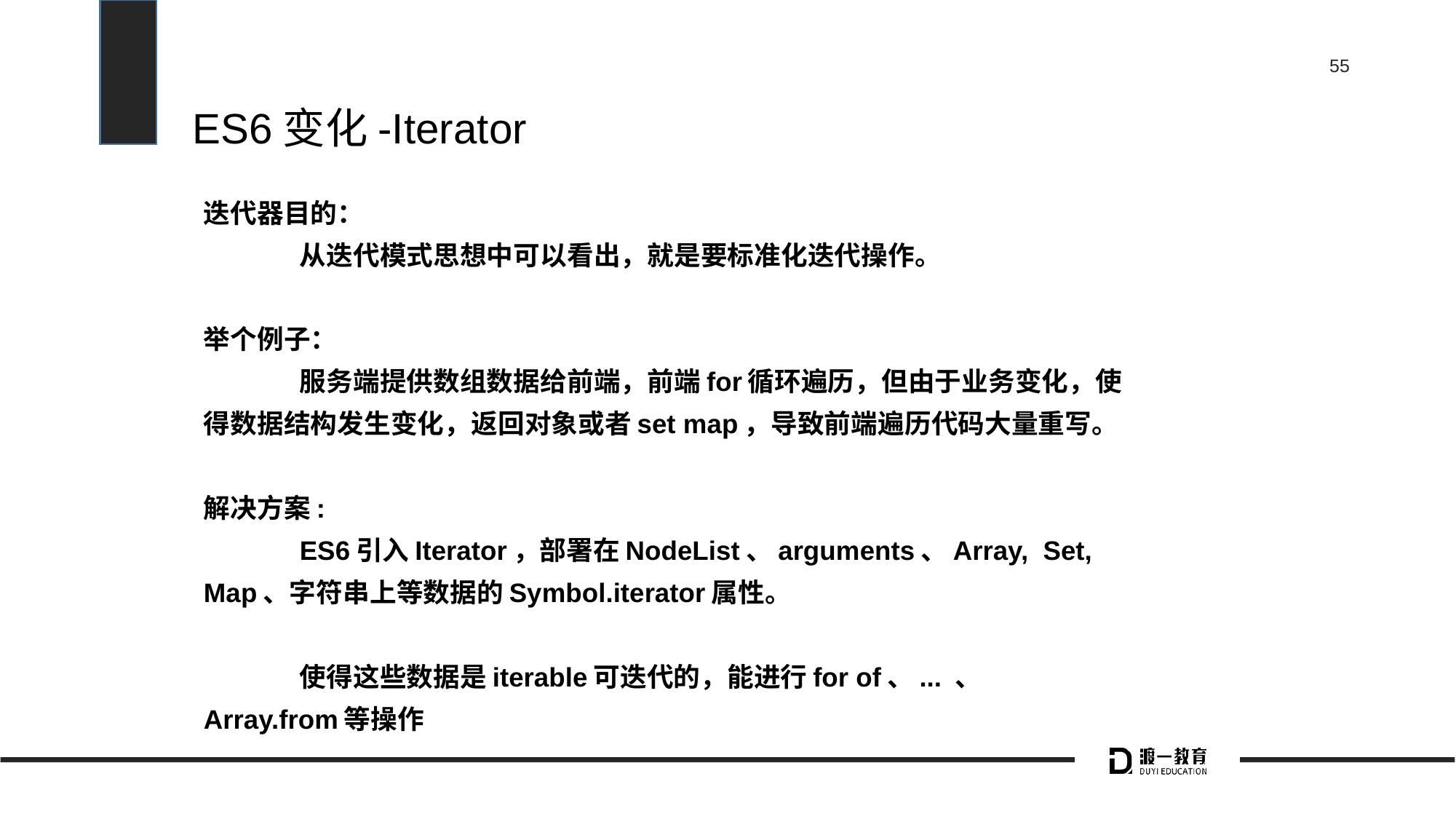

# ES6变化-Iterator
迭代器目的：
	从迭代模式思想中可以看出，就是要标准化迭代操作。

举个例子：
	服务端提供数组数据给前端，前端for循环遍历，但由于业务变化，使
得数据结构发生变化，返回对象或者set map，导致前端遍历代码大量重写。

解决方案:
	ES6引入Iterator，部署在NodeList、arguments、Array,  Set,
Map、字符串上等数据的Symbol.iterator属性。

	使得这些数据是iterable可迭代的，能进行for of、... 、
Array.from等操作